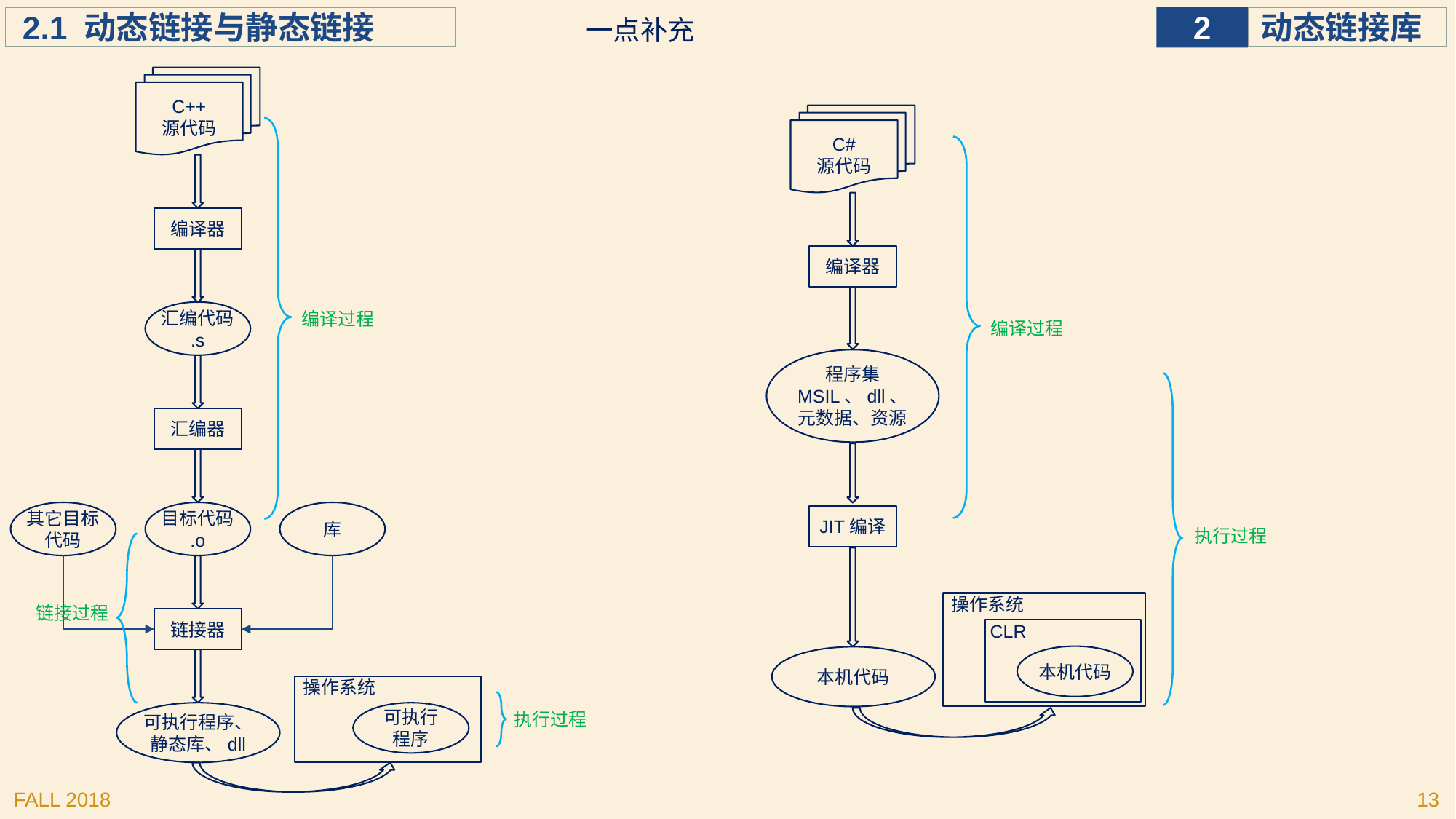

一点补充
C++
源代码
编译器
汇编代码
.s
汇编器
其它目标代码
目标代码
.o
库
链接器
C#
源代码
编译器
程序集
MSIL、dll、
元数据、资源
JIT编译
本机代码

编译过程

编译过程

执行过程

 操作系统
 CLR
本机代码
链接过程

 操作系统

可执行程序、静态库、dll
可执行
程序
执行过程